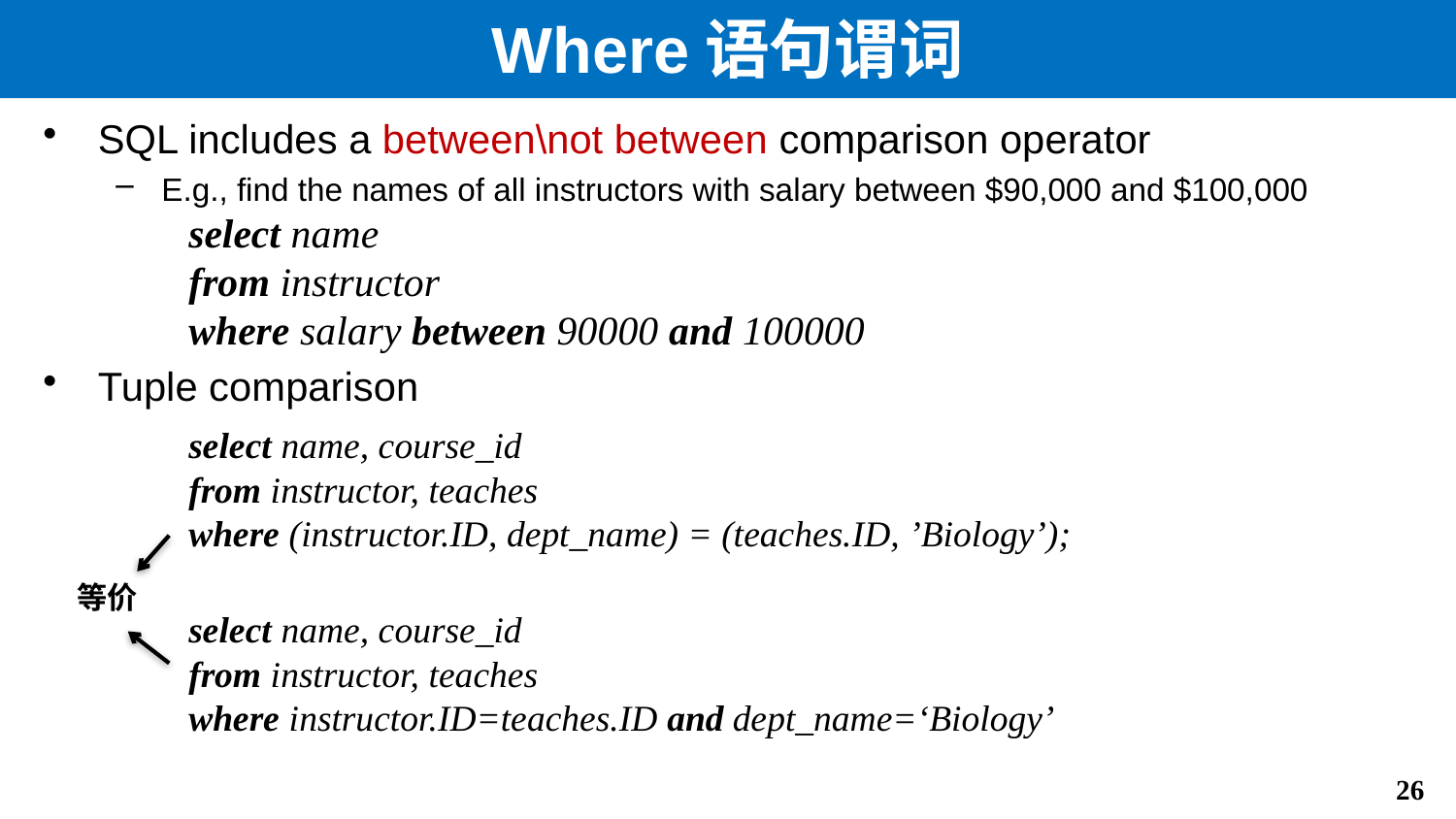

# Where语句谓词
SQL includes a between\not between comparison operator
E.g., find the names of all instructors with salary between $90,000 and $100,000
	select name
	from instructor
	where salary between 90000 and 100000
Tuple comparison
	select name, course_id
	from instructor, teaches
	where (instructor.ID, dept_name) = (teaches.ID, ’Biology’);

	select name, course_id
	from instructor, teaches
	where instructor.ID=teaches.ID and dept_name=‘Biology’
等价